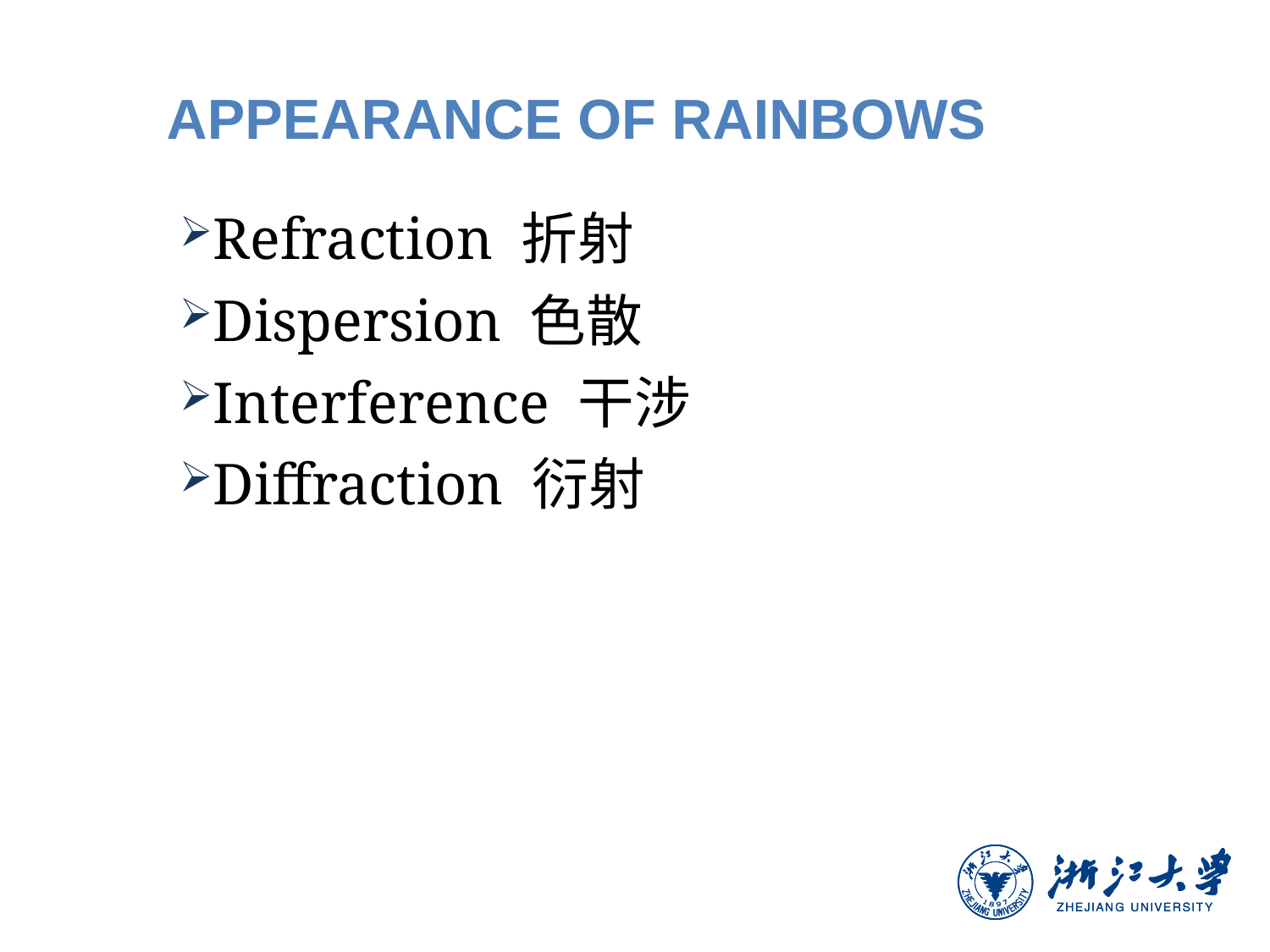

APPEARANCE OF RAINBOWS
Refraction 折射
Dispersion 色散
Interference 干涉
Diffraction 衍射